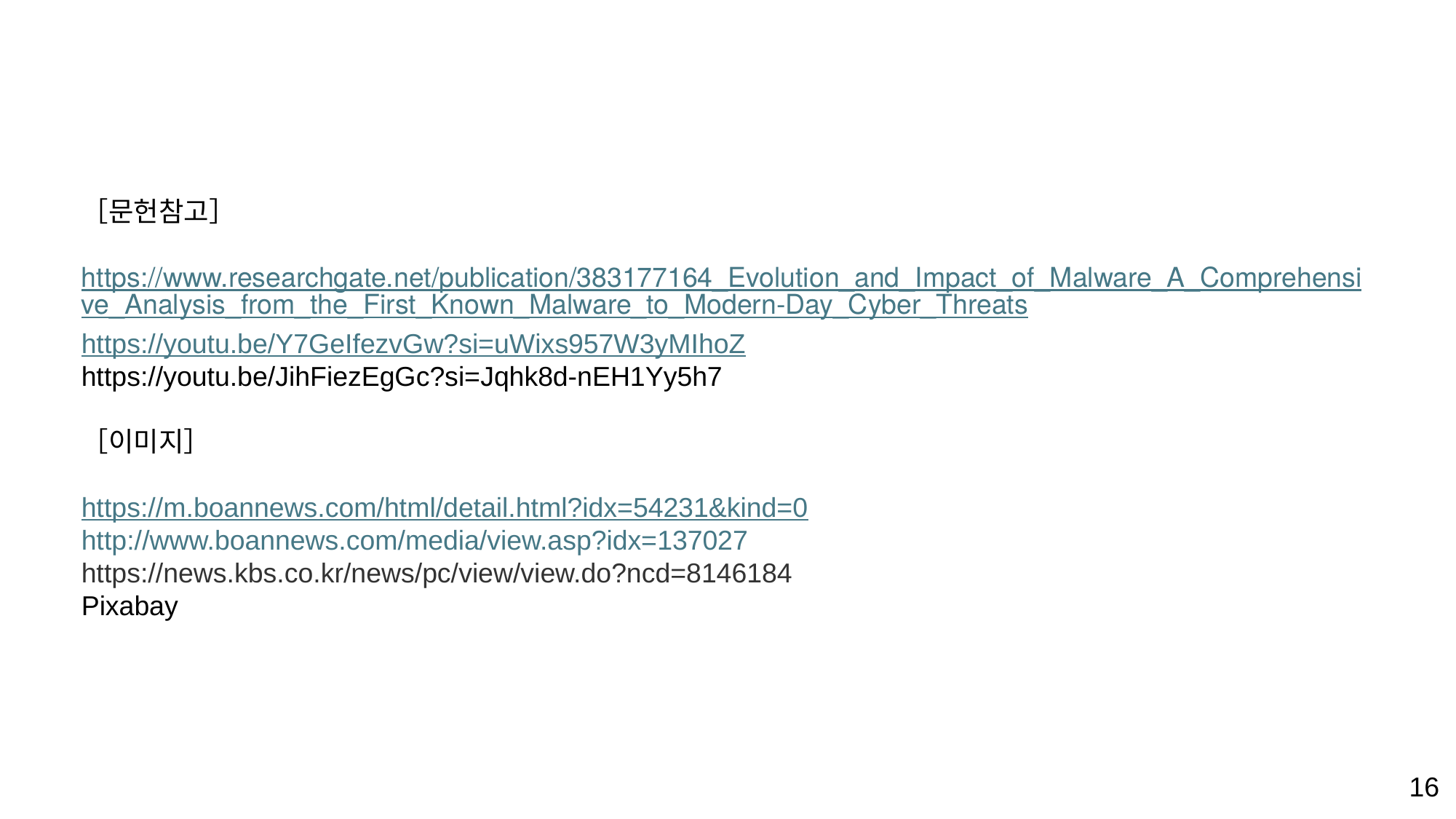

［문헌참고］

https://www.researchgate.net/publication/383177164_Evolution_and_Impact_of_Malware_A_Comprehensive_Analysis_from_the_First_Known_Malware_to_Modern-Day_Cyber_Threats
https://youtu.be/Y7GeIfezvGw?si=uWixs957W3yMIhoZ
https://youtu.be/JihFiezEgGc?si=Jqhk8d-nEH1Yy5h7

［이미지］

https://m.boannews.com/html/detail.html?idx=54231&kind=0
http://www.boannews.com/media/view.asp?idx=137027
https://news.kbs.co.kr/news/pc/view/view.do?ncd=8146184
Pixabay
16